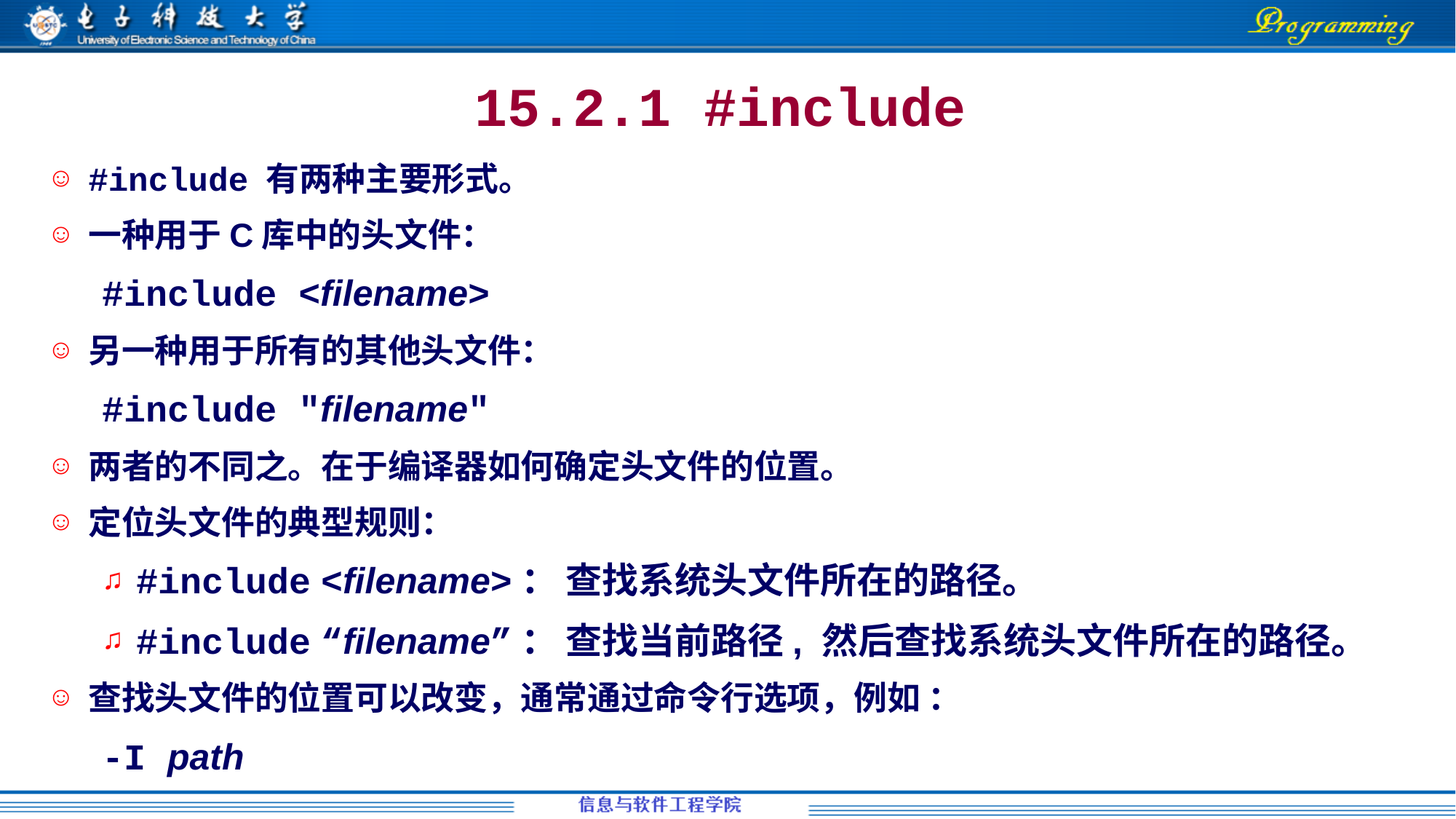

15.2.1 #include
#include 有两种主要形式。
一种用于C库中的头文件：
#include <filename>
另一种用于所有的其他头文件：
#include "filename"
两者的不同之。在于编译器如何确定头文件的位置。
定位头文件的典型规则：
#include <filename>： 查找系统头文件所在的路径。
#include “filename”： 查找当前路径, 然后查找系统头文件所在的路径。
查找头文件的位置可以改变，通常通过命令行选项，例如 ：
-I path